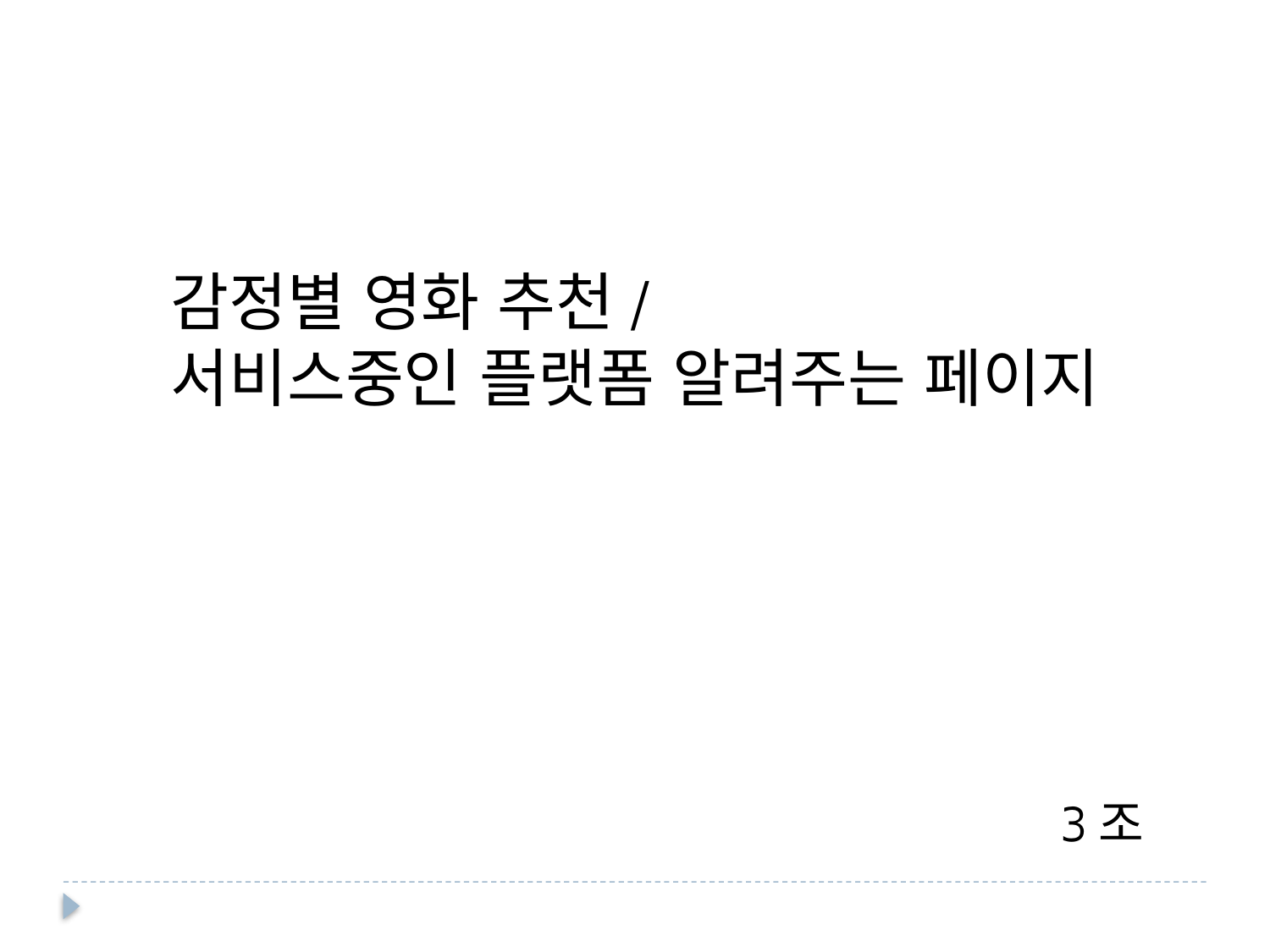

감정별 영화 추천/
서비스중인 플랫폼 알려주는 페이지
3조